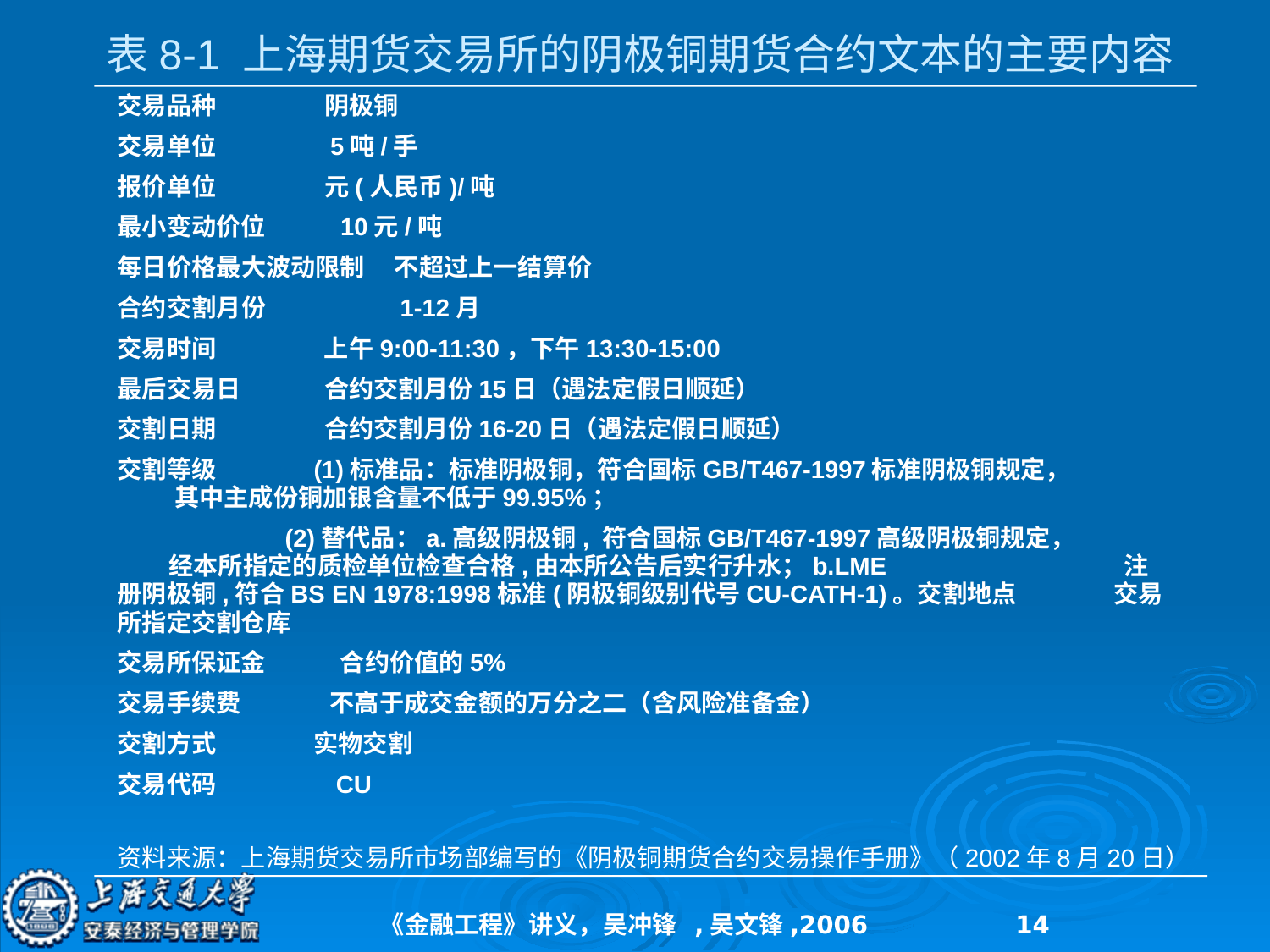

# 表8-1 上海期货交易所的阴极铜期货合约文本的主要内容

交易品种	              阴极铜
交易单位	              5吨/手
报价单位	              元(人民币)/吨
最小变动价位            10元/吨
每日价格最大波动限制	    不超过上一结算价
合约交割月份	    1-12月
交易时间	              上午9:00-11:30，下午13:30-15:00
最后交易日	              合约交割月份15日（遇法定假日顺延）
交割日期	              合约交割月份16-20日（遇法定假日顺延）
交割等级                (1)标准品：标准阴极铜，符合国标GB/T467-1997标准阴极铜规定， 	                 其中主成份铜加银含量不低于99.95%；
                        (2)替代品：a.高级阴极铜, 符合国标GB/T467-1997高级阴极铜规定， 	                经本所指定的质检单位检查合格,由本所公告后实行升水；b.LME 	                注册阴极铜,符合BS EN 1978:1998标准(阴极铜级别代号CU-CATH-1)。交割地点                 交易所指定交割仓库
交易所保证金             合约价值的5%
交易手续费	               不高于成交金额的万分之二（含风险准备金）
交割方式                 实物交割
交易代码	               CU
资料来源：上海期货交易所市场部编写的《阴极铜期货合约交易操作手册》（2002年8月20日）